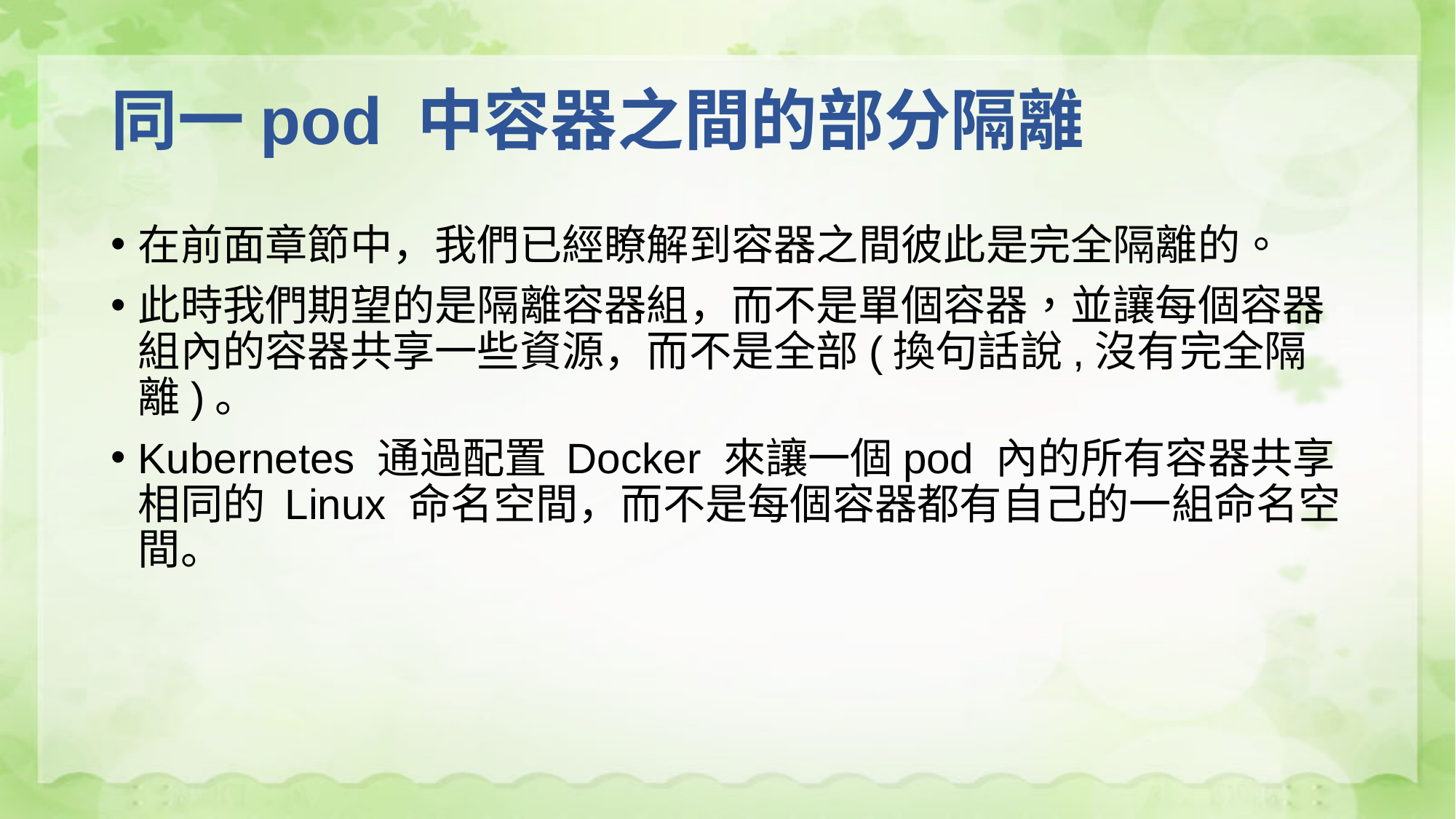

# 同一pod 中容器之間的部分隔離
在前面章節中，我們已經瞭解到容器之間彼此是完全隔離的。
此時我們期望的是隔離容器組，而不是單個容器，並讓每個容器組內的容器共享一些資源，而不是全部(換句話說,沒有完全隔離)。
Kubernetes 通過配置 Docker 來讓一個pod 內的所有容器共享相同的 Linux 命名空間，而不是每個容器都有自己的一組命名空間。